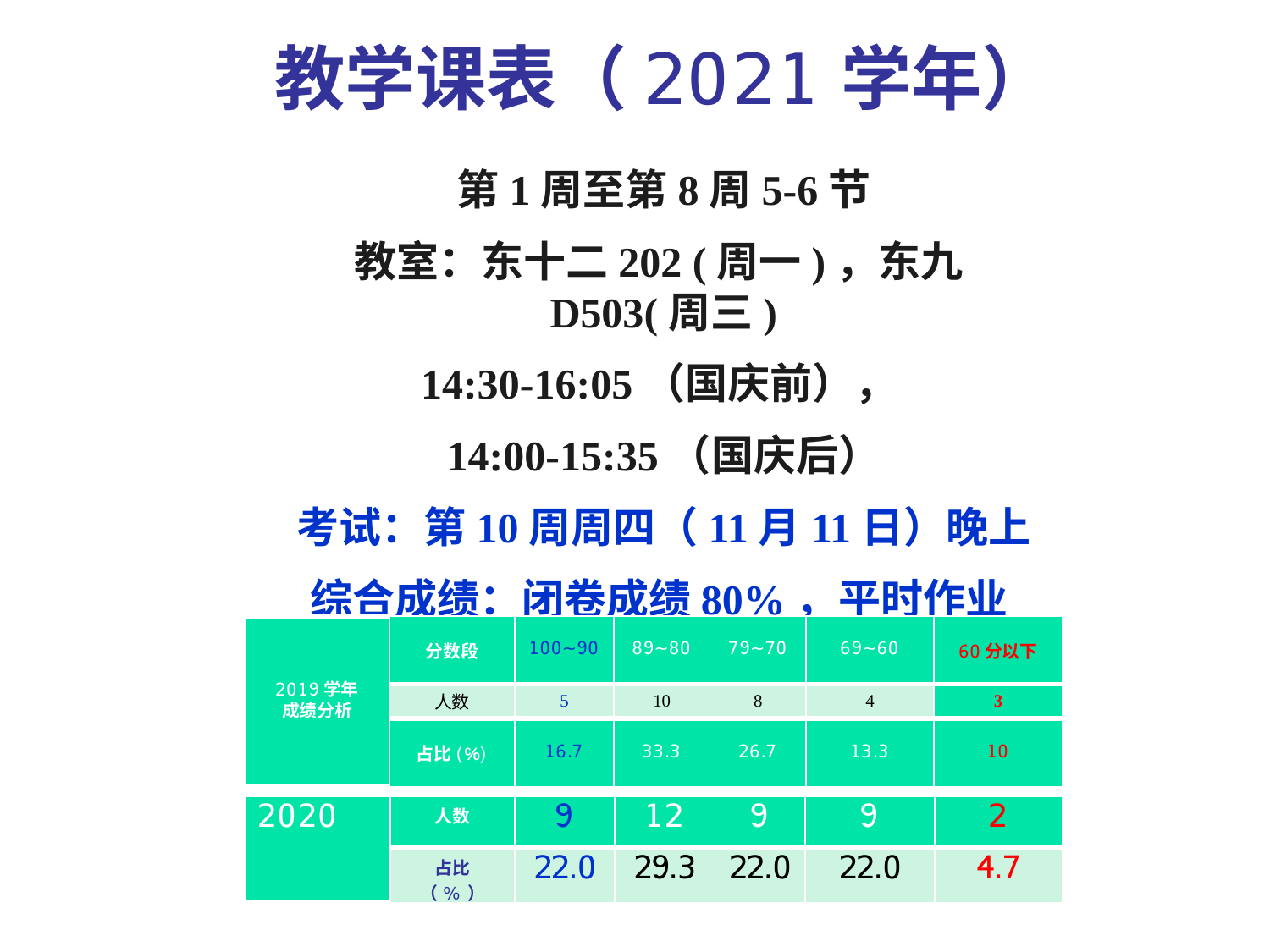

# 教学课表（2021学年）
第1周至第8周5-6节
教室：东十二202 (周一)，东九D503(周三)
14:30-16:05（国庆前），
14:00-15:35（国庆后）
考试：第10周周四（11月11日）晚上
综合成绩：闭卷成绩80%，平时作业20%
| 2019学年 成绩分析 | 分数段 | 100~90 | 89~80 | 79~70 | 69~60 | 60分以下 |
| --- | --- | --- | --- | --- | --- | --- |
|  | 人数 | 5 | 10 | 8 | 4 | 3 |
|  | 占比(℅) | 16.7 | 33.3 | 26.7 | 13.3 | 10 |
| 2020 | 人数 | 9 | 12 | 9 | 9 | 2 |
| --- | --- | --- | --- | --- | --- | --- |
|  | 占比（%） | 22.0 | 29.3 | 22.0 | 22.0 | 4.7 |